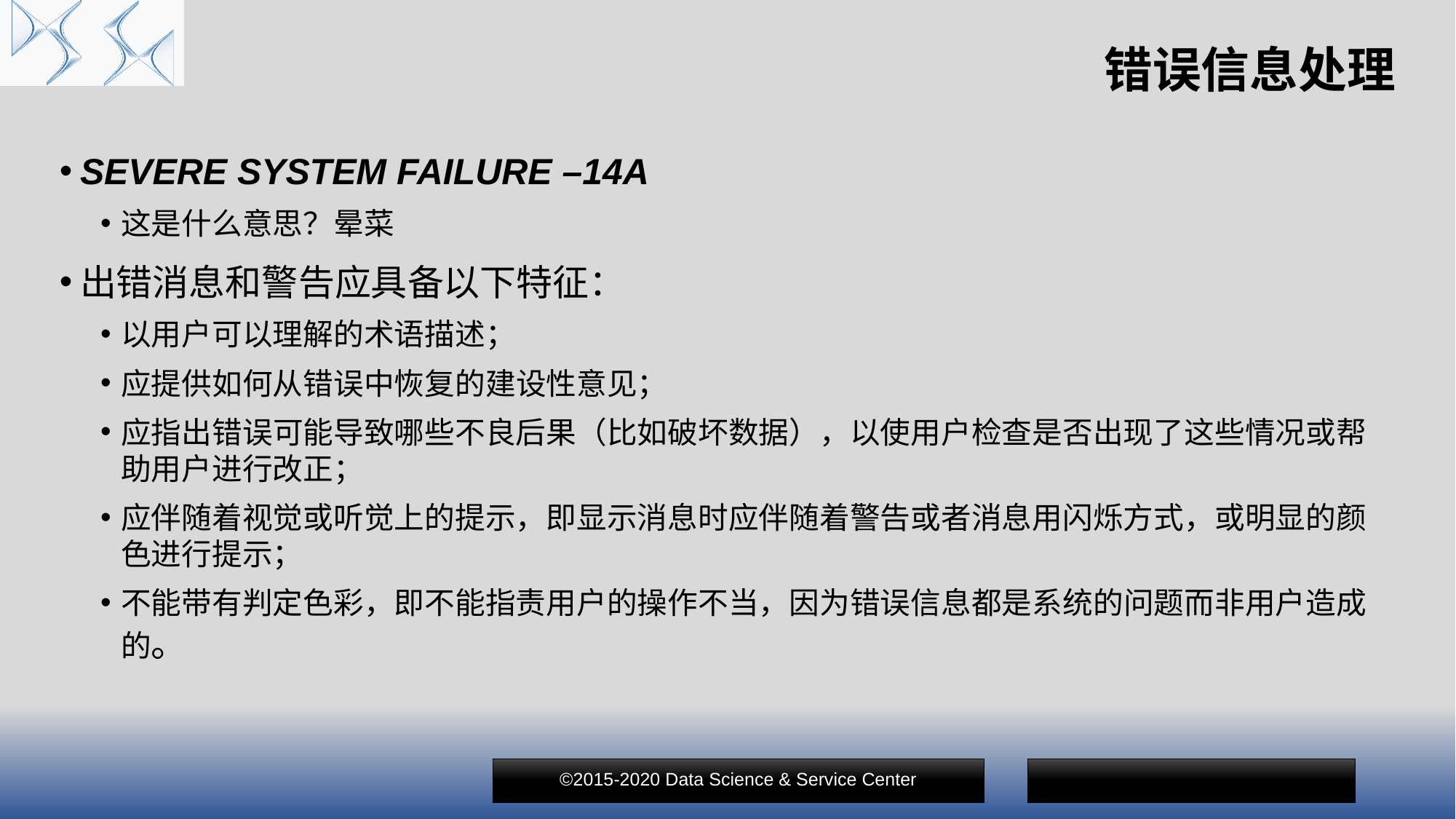

# 错误信息处理
SEVERE SYSTEM FAILURE –14A
这是什么意思？晕菜
出错消息和警告应具备以下特征：
以用户可以理解的术语描述；
应提供如何从错误中恢复的建设性意见；
应指出错误可能导致哪些不良后果（比如破坏数据），以使用户检查是否出现了这些情况或帮助用户进行改正；
应伴随着视觉或听觉上的提示，即显示消息时应伴随着警告或者消息用闪烁方式，或明显的颜色进行提示；
不能带有判定色彩，即不能指责用户的操作不当，因为错误信息都是系统的问题而非用户造成的。

©2015-2020 Data Science & Service Center
58